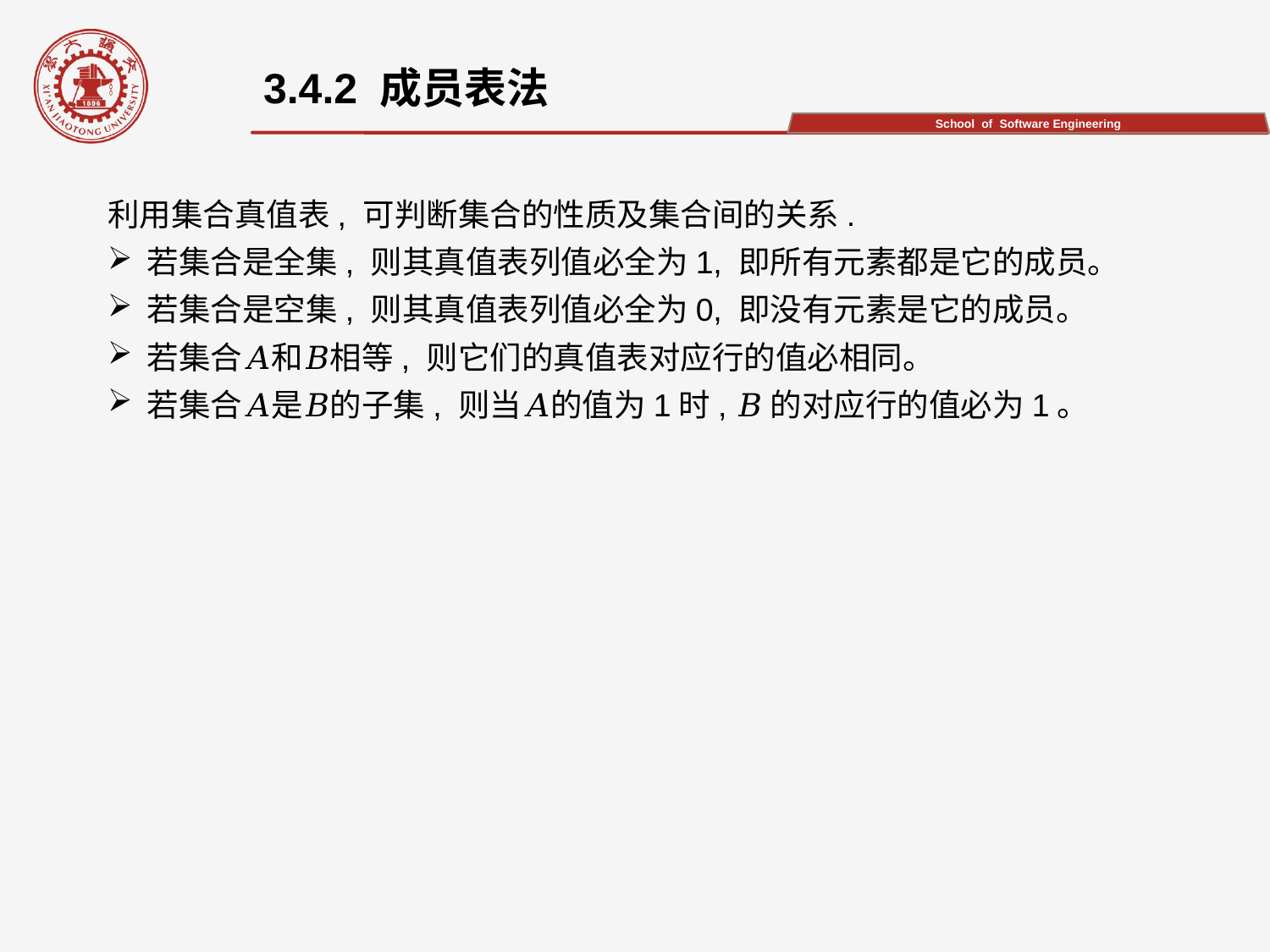

3.4.2 成员表法
利用集合真值表, 可判断集合的性质及集合间的关系.
若集合是全集, 则其真值表列值必全为1, 即所有元素都是它的成员。
若集合是空集, 则其真值表列值必全为0, 即没有元素是它的成员。
若集合𝐴和𝐵相等, 则它们的真值表对应行的值必相同。
若集合𝐴是𝐵的子集, 则当𝐴的值为1时, 𝐵的对应行的值必为1。